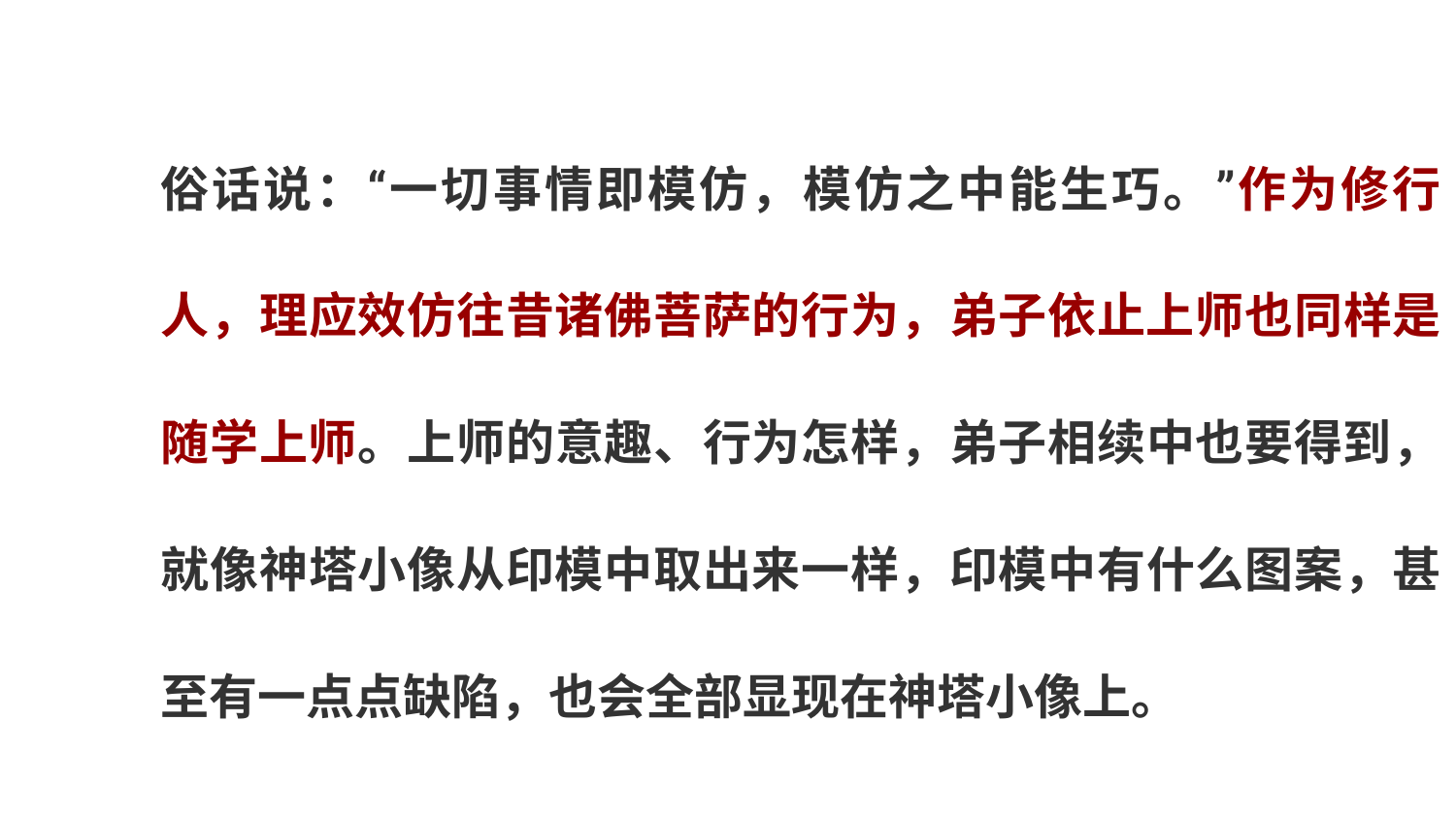

俗话说：“一切事情即模仿，模仿之中能生巧。”作为修行人，理应效仿往昔诸佛菩萨的行为，弟子依止上师也同样是随学上师。上师的意趣、行为怎样，弟子相续中也要得到，就像神塔小像从印模中取出来一样，印模中有什么图案，甚至有一点点缺陷，也会全部显现在神塔小像上。